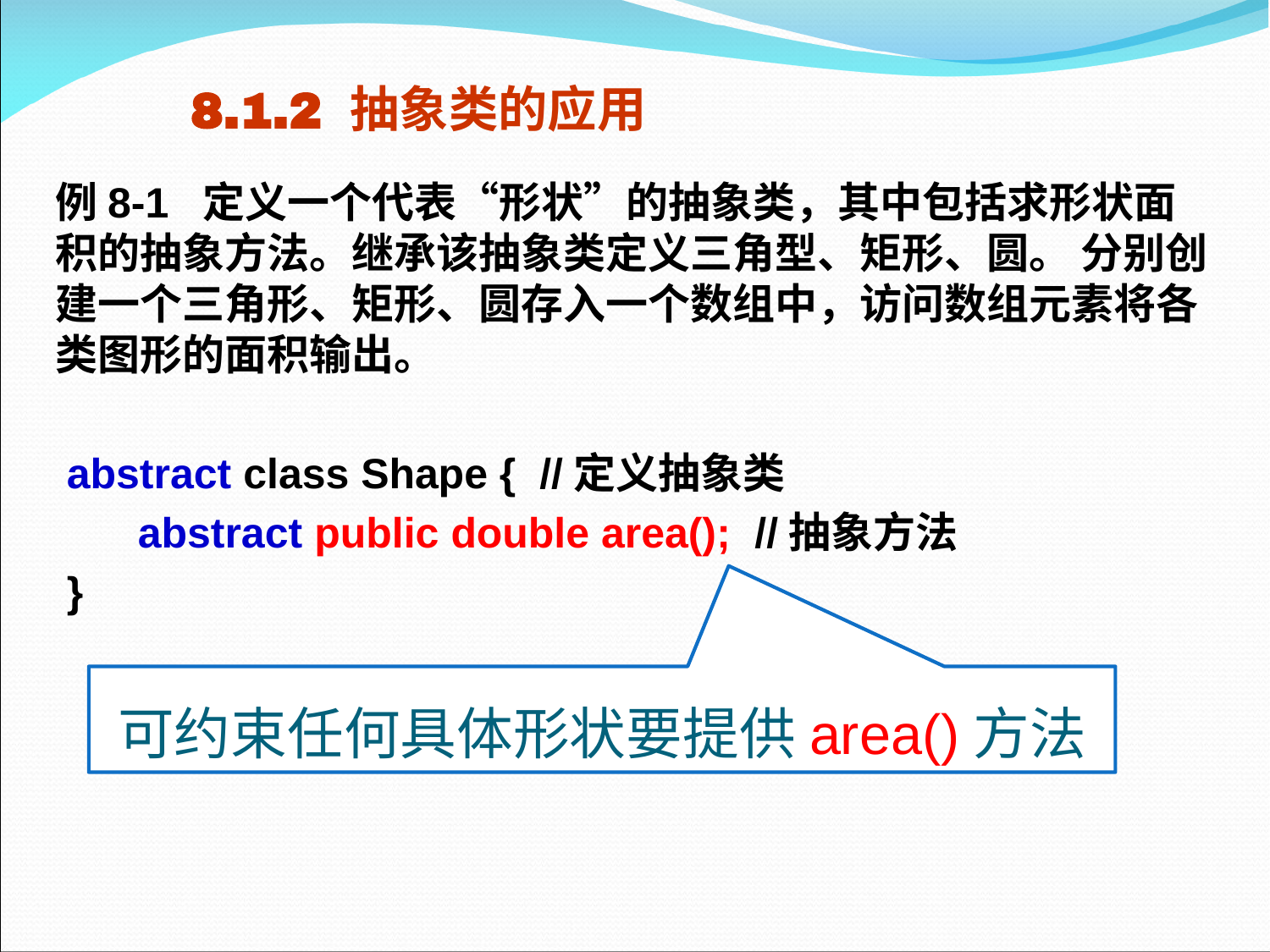

# 8.1.2 抽象类的应用
例8-1  定义一个代表“形状”的抽象类，其中包括求形状面积的抽象方法。继承该抽象类定义三角型、矩形、圆。 分别创建一个三角形、矩形、圆存入一个数组中，访问数组元素将各类图形的面积输出。

 abstract class Shape {  //定义抽象类
       abstract public double area();  //抽象方法
 }
可约束任何具体形状要提供area()方法